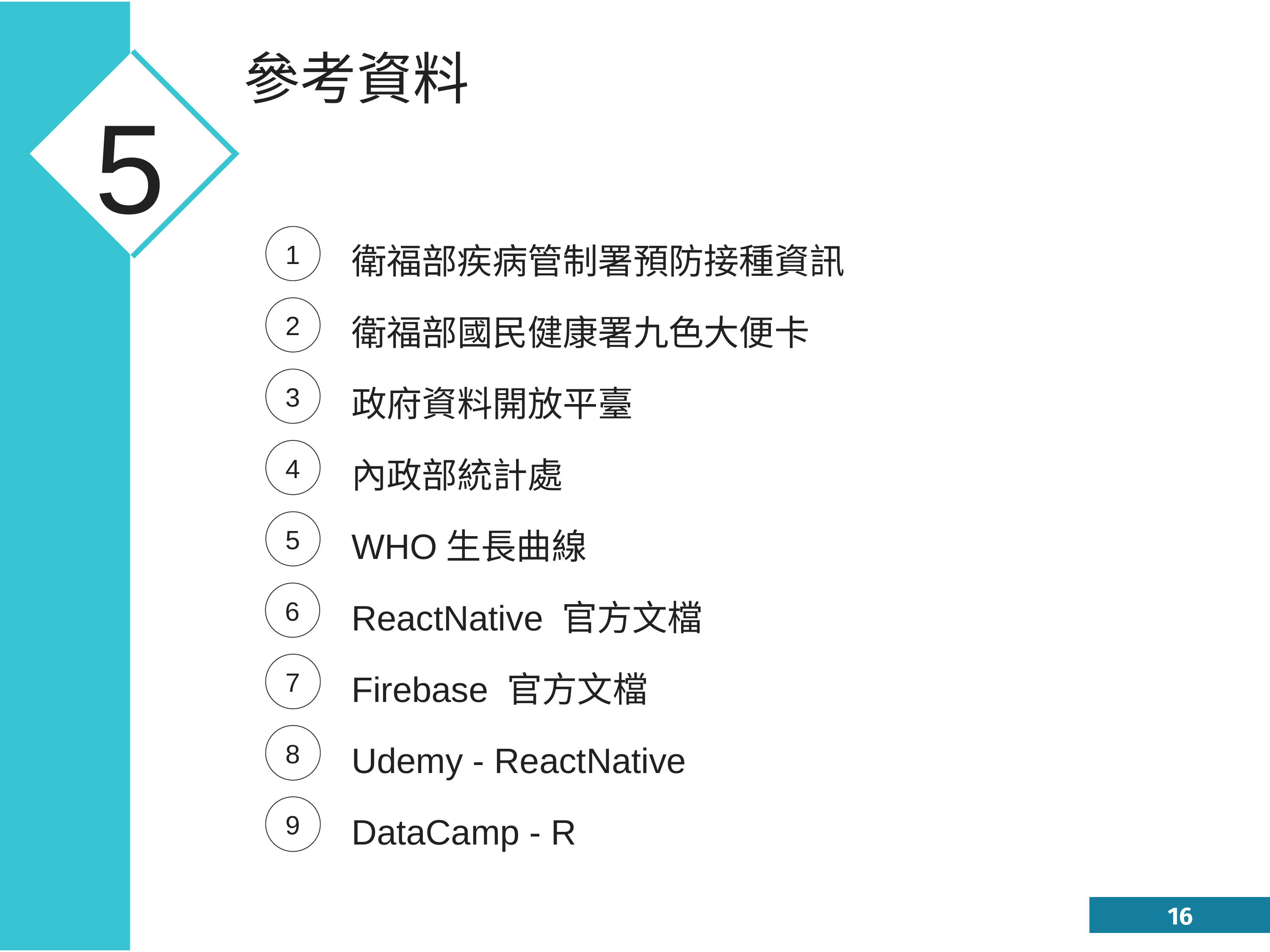

參考資料

5
衛福部疾病管制署預防接種資訊

1
衛福部國民健康署九色大便卡

2
政府資料開放平臺

3
內政部統計處

4
WHO生長曲線

5
ReactNative 官方文檔

6
Firebase 官方文檔

7
Udemy - ReactNative

8
DataCamp - R

9

16